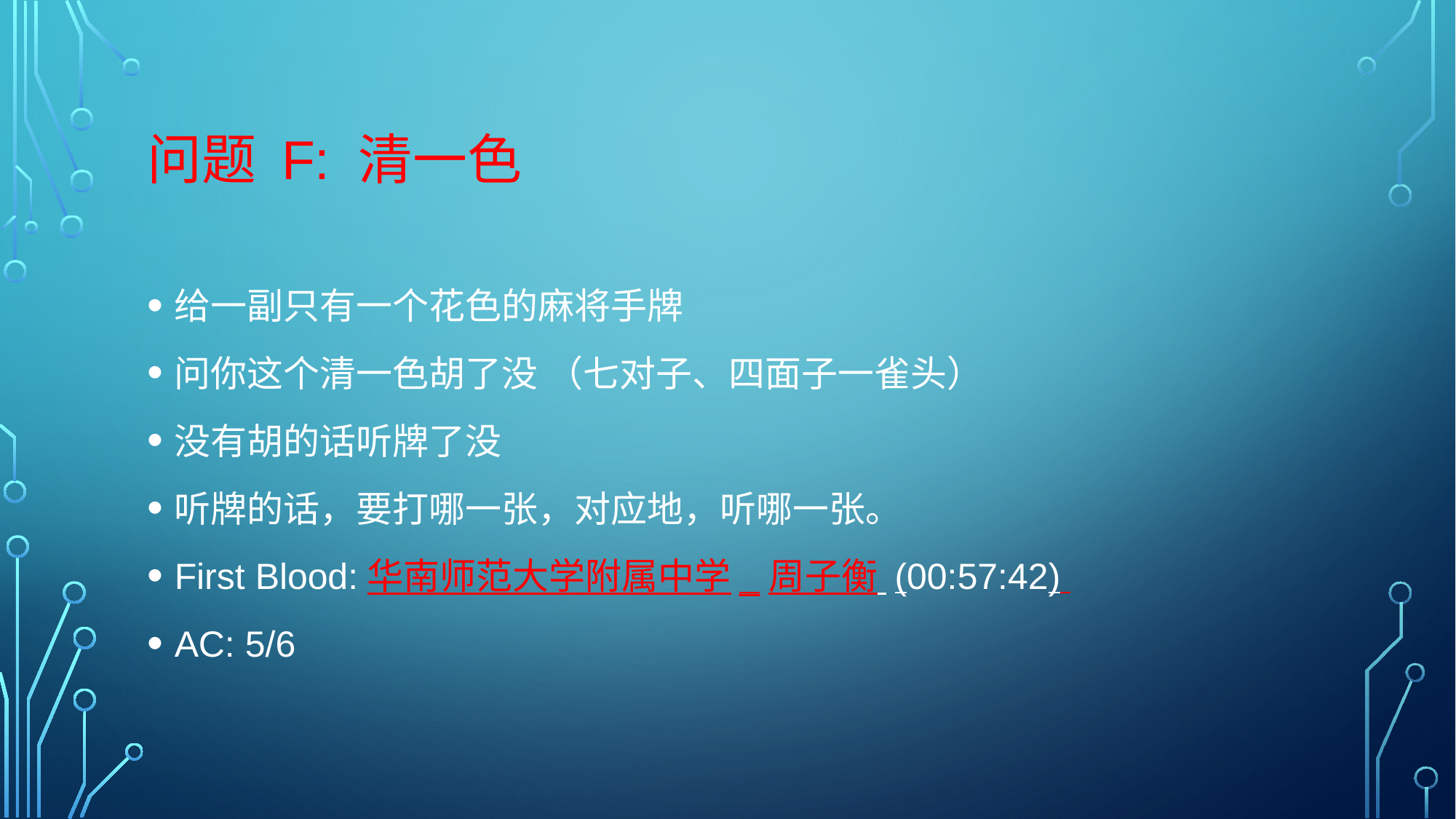

# 问题 F: 清一色
给一副只有一个花色的麻将手牌
问你这个清一色胡了没 （七对子、四面子一雀头）
没有胡的话听牌了没
听牌的话，要打哪一张，对应地，听哪一张。
First Blood:华南师范大学附属中学_周子衡 (00:57:42)
AC: 5/6